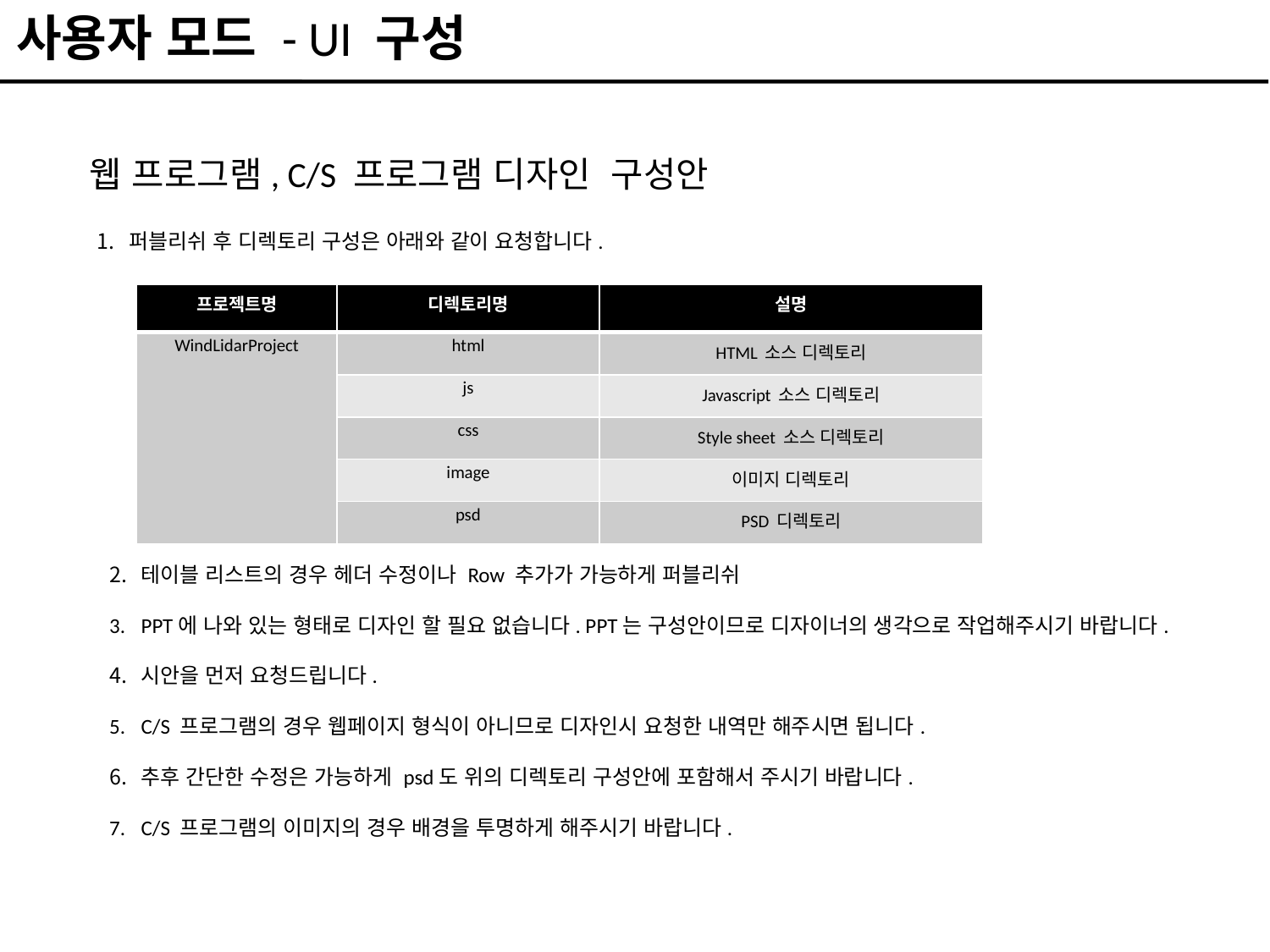

사용자 모드 - UI 구성

웹 프로그램, C/S 프로그램 디자인  구성안
퍼블리쉬 후 디렉토리 구성은 아래와 같이 요청합니다.
| 프로젝트명 | 디렉토리명 | 설명 |
| --- | --- | --- |
| WindLidarProject | html | HTML 소스 디렉토리 |
|  | js | Javascript 소스 디렉토리 |
|  | css | Style sheet 소스 디렉토리 |
|  | image | 이미지 디렉토리 |
|  | psd | PSD 디렉토리 |
테이블 리스트의 경우 헤더 수정이나 Row 추가가 가능하게 퍼블리쉬

PPT에 나와 있는 형태로 디자인 할 필요 없습니다. PPT는 구성안이므로 디자이너의 생각으로 작업해주시기 바랍니다.

시안을 먼저 요청드립니다.

C/S 프로그램의 경우 웹페이지 형식이 아니므로 디자인시 요청한 내역만 해주시면 됩니다.

추후 간단한 수정은 가능하게 psd도 위의 디렉토리 구성안에 포함해서 주시기 바랍니다.

C/S 프로그램의 이미지의 경우 배경을 투명하게 해주시기 바랍니다.